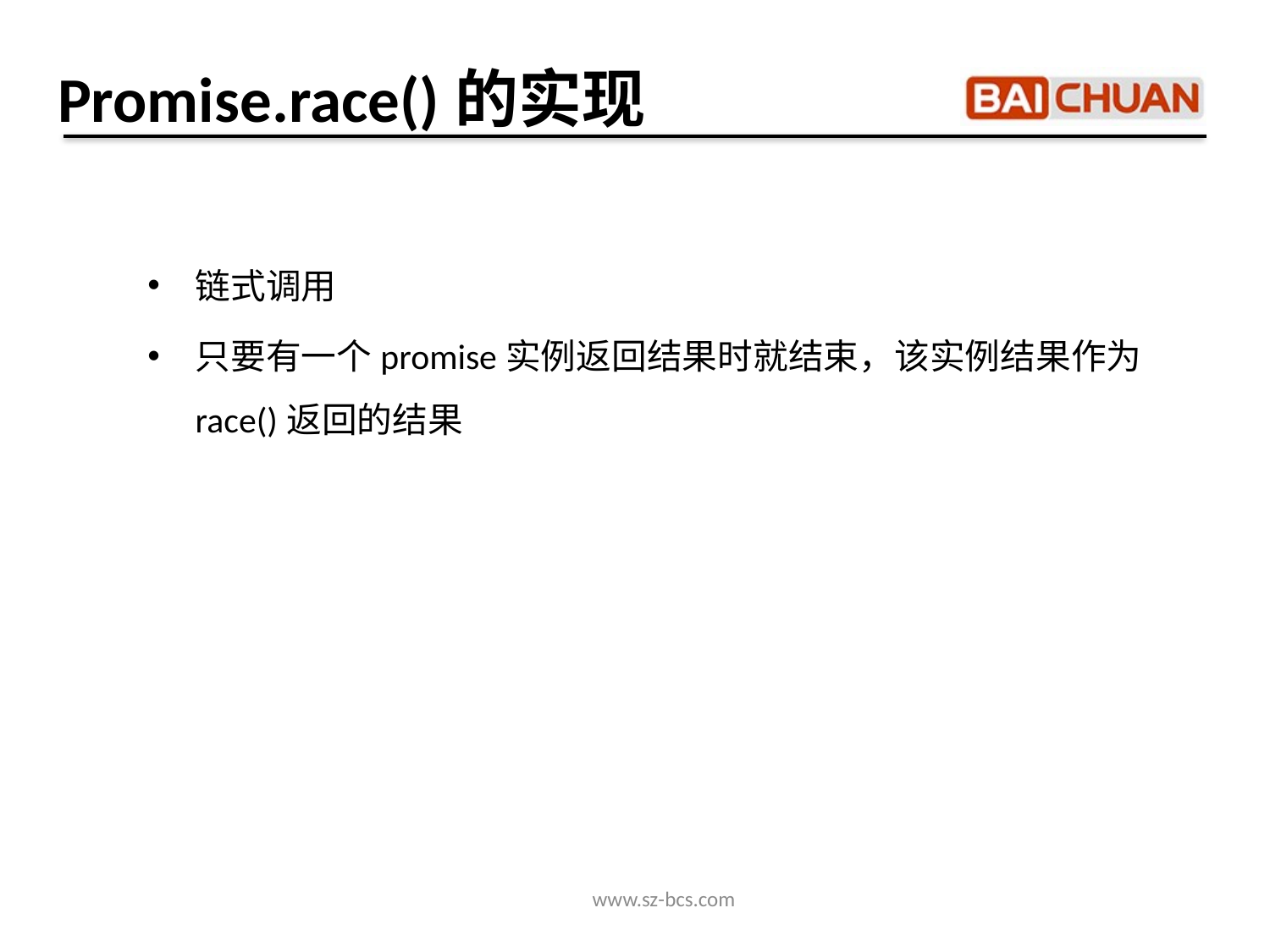

Promise.race()的实现
链式调用
只要有一个promise实例返回结果时就结束，该实例结果作为race()返回的结果

www.sz-bcs.com